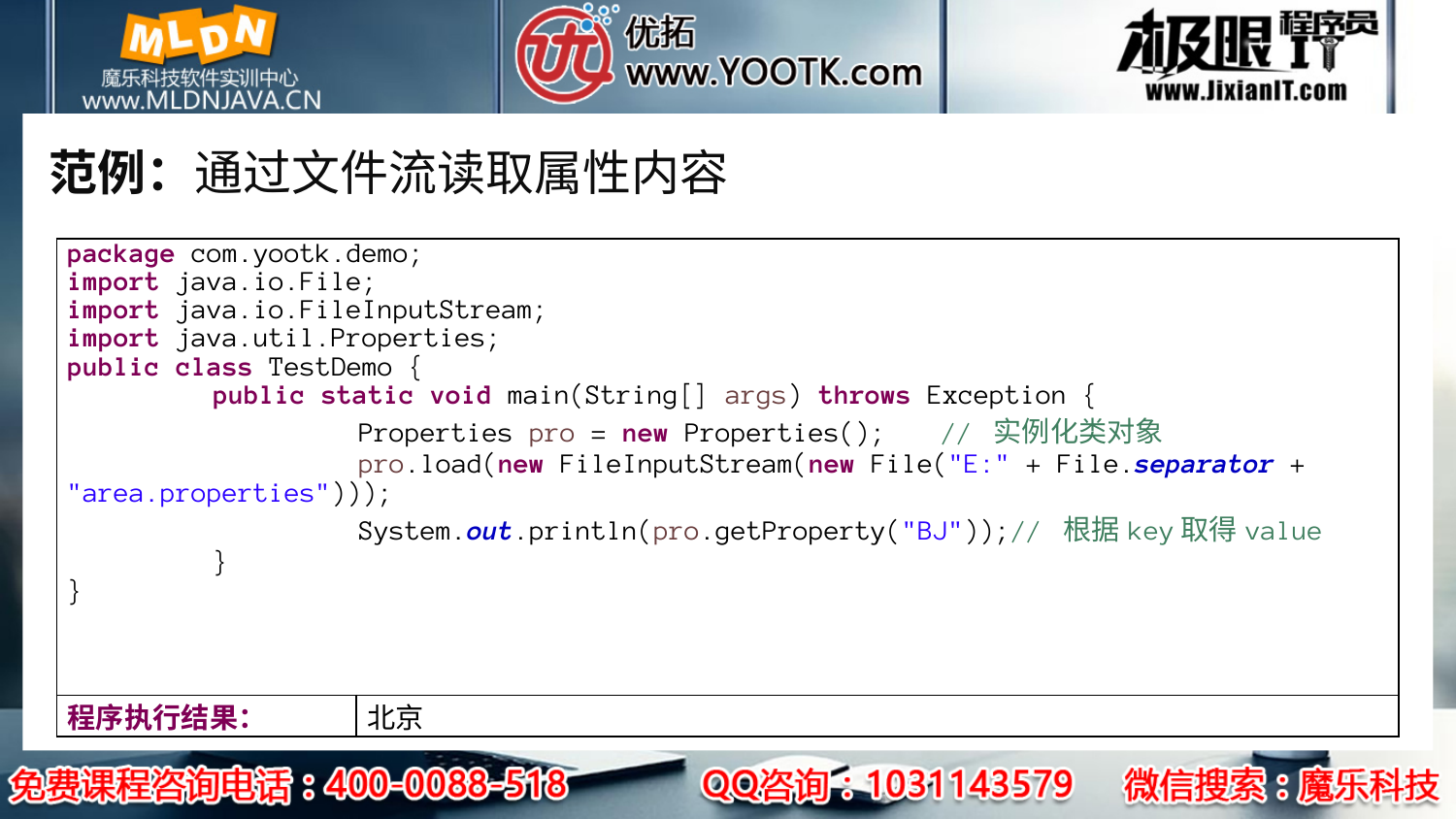

# 范例：通过文件流读取属性内容
| package com.yootk.demo; import java.io.File; import java.io.FileInputStream; import java.util.Properties; public class TestDemo { public static void main(String[] args) throws Exception { Properties pro = new Properties(); // 实例化类对象 pro.load(new FileInputStream(new File("E:" + File.separator + "area.properties"))); System.out.println(pro.getProperty("BJ"));// 根据key取得value } } |  |
| --- | --- |
| 程序执行结果： | 北京 |